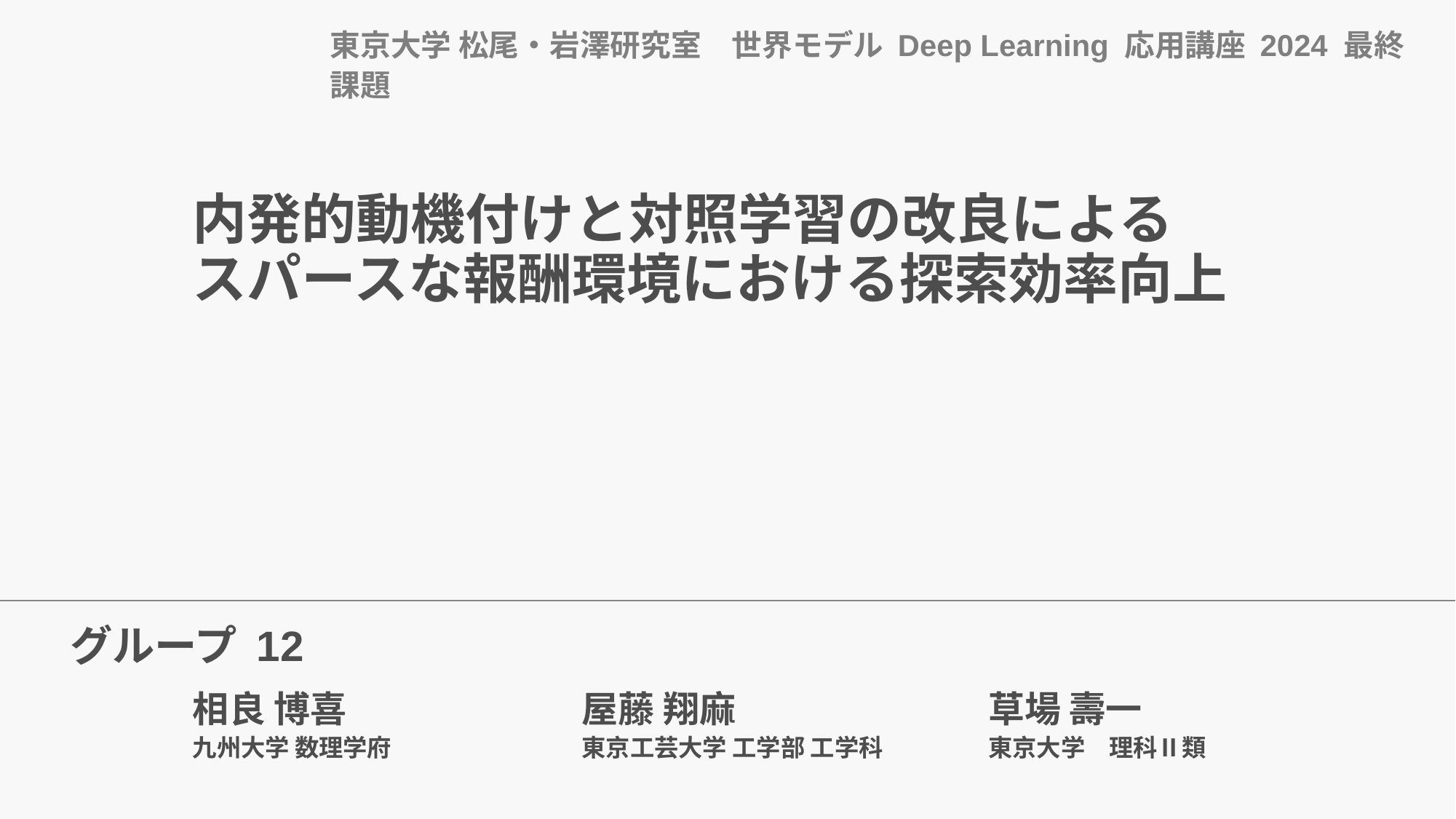

東京大学 松尾・岩澤研究室　世界モデル Deep Learning 応用講座 2024 最終課題
# 内発的動機付けと対照学習の改良による スパースな報酬環境における探索効率向上
グループ 12
相良 博喜
九州大学 数理学府
草場 壽一
東京大学　理科Ⅱ類
屋藤 翔麻
東京工芸大学 工学部 工学科